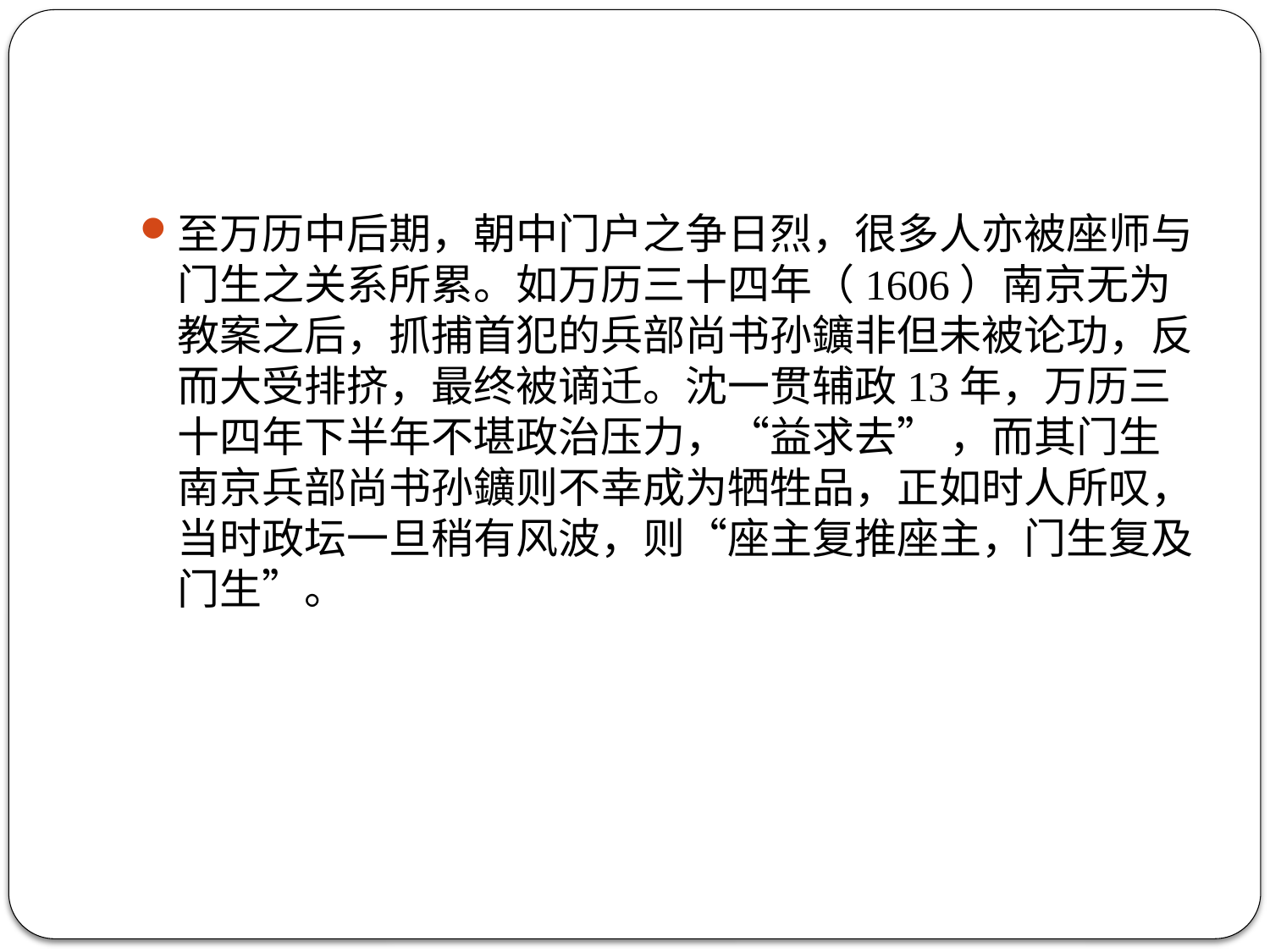

#
至万历中后期，朝中门户之争日烈，很多人亦被座师与门生之关系所累。如万历三十四年（1606）南京无为教案之后，抓捕首犯的兵部尚书孙鑛非但未被论功，反而大受排挤，最终被谪迁。沈一贯辅政13年，万历三十四年下半年不堪政治压力，“益求去” ，而其门生南京兵部尚书孙鑛则不幸成为牺牲品，正如时人所叹，当时政坛一旦稍有风波，则“座主复推座主，门生复及门生”。